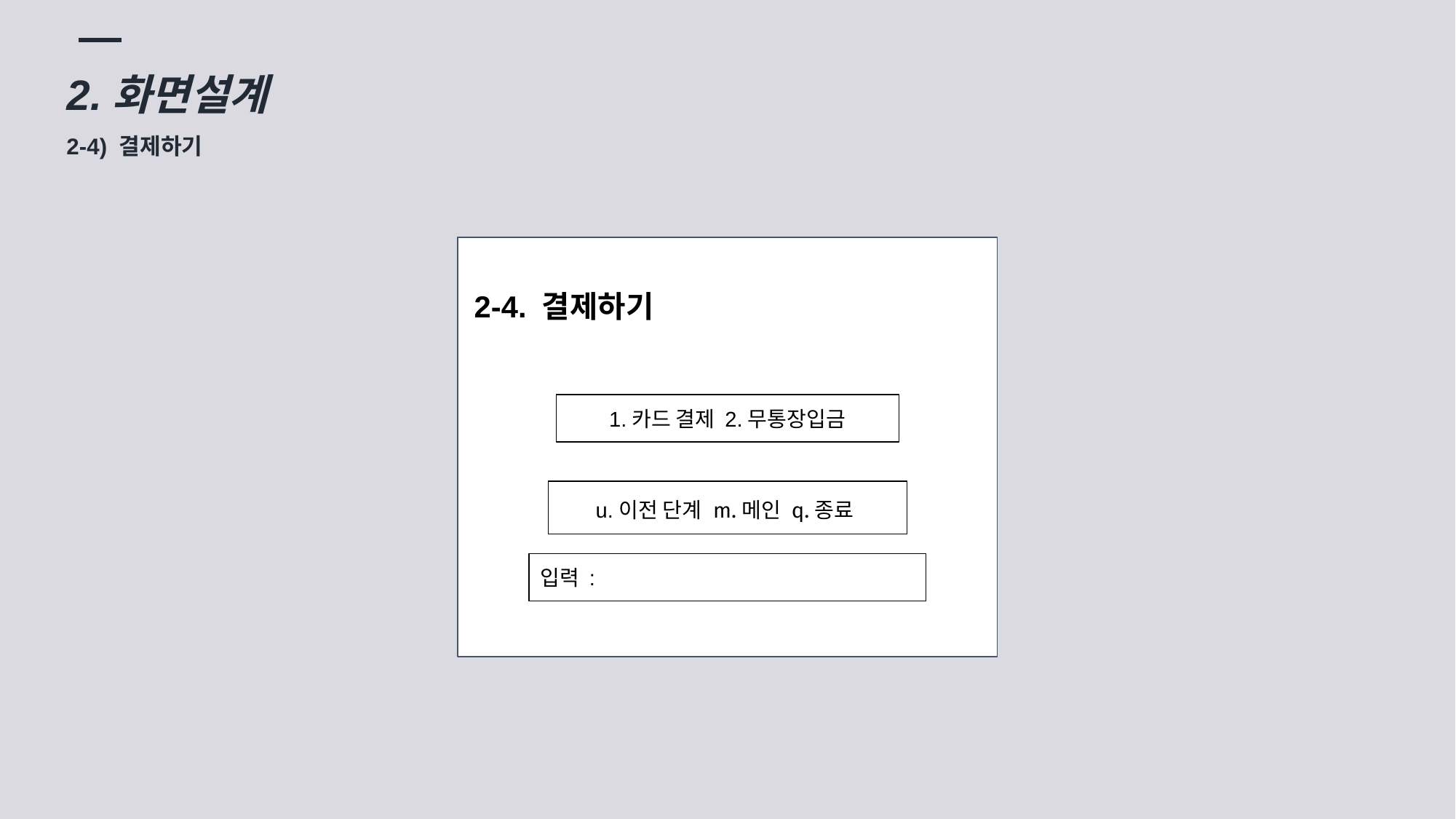

2.화면설계
2-4) 결제하기

2-4. 결제하기
1.카드 결제 2.무통장입금
u.이전 단계 m.메인 q.종료
입력 :